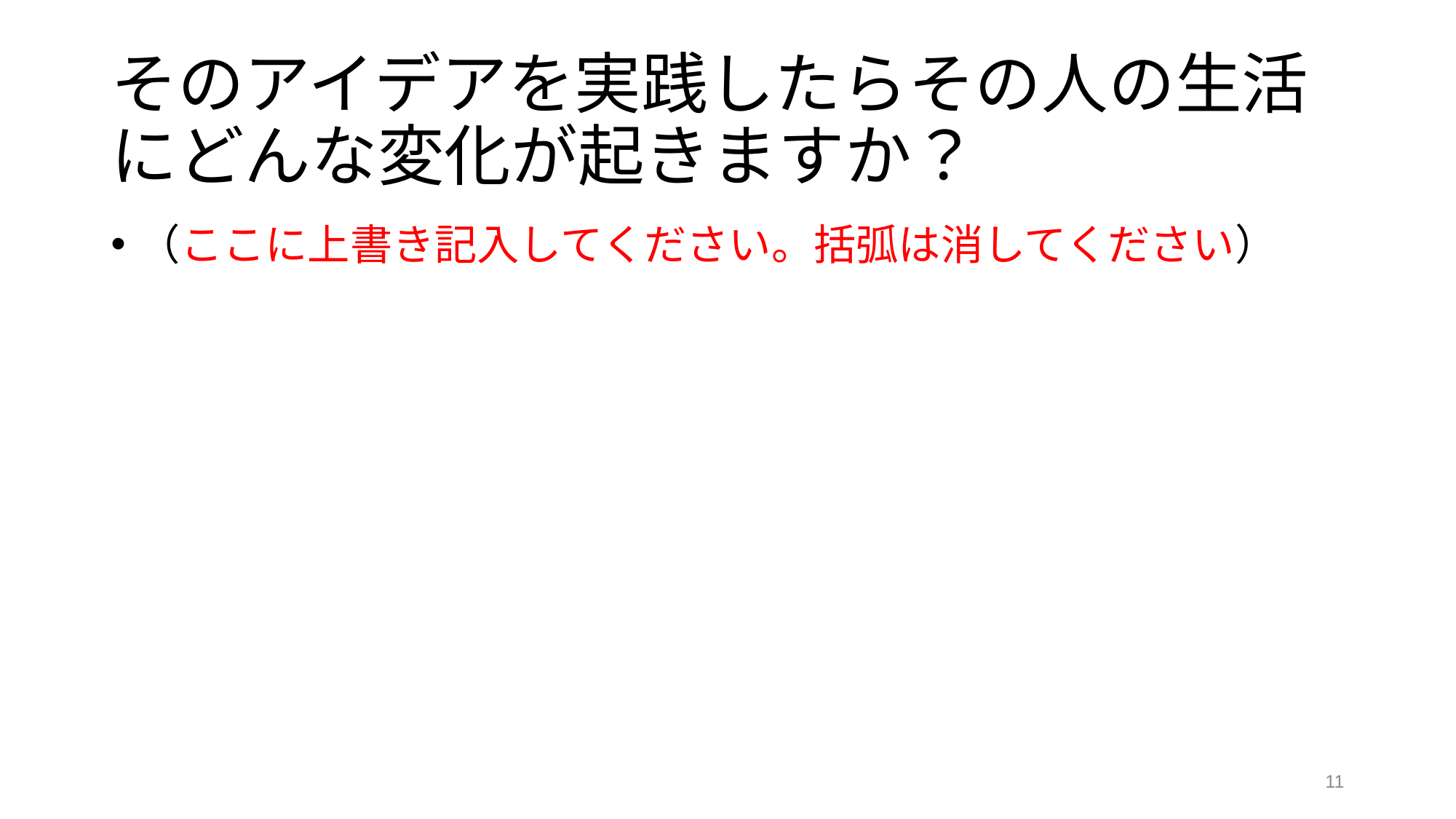

# そのアイデアを実践したらその人の生活にどんな変化が起きますか？
（ここに上書き記入してください。括弧は消してください）

11